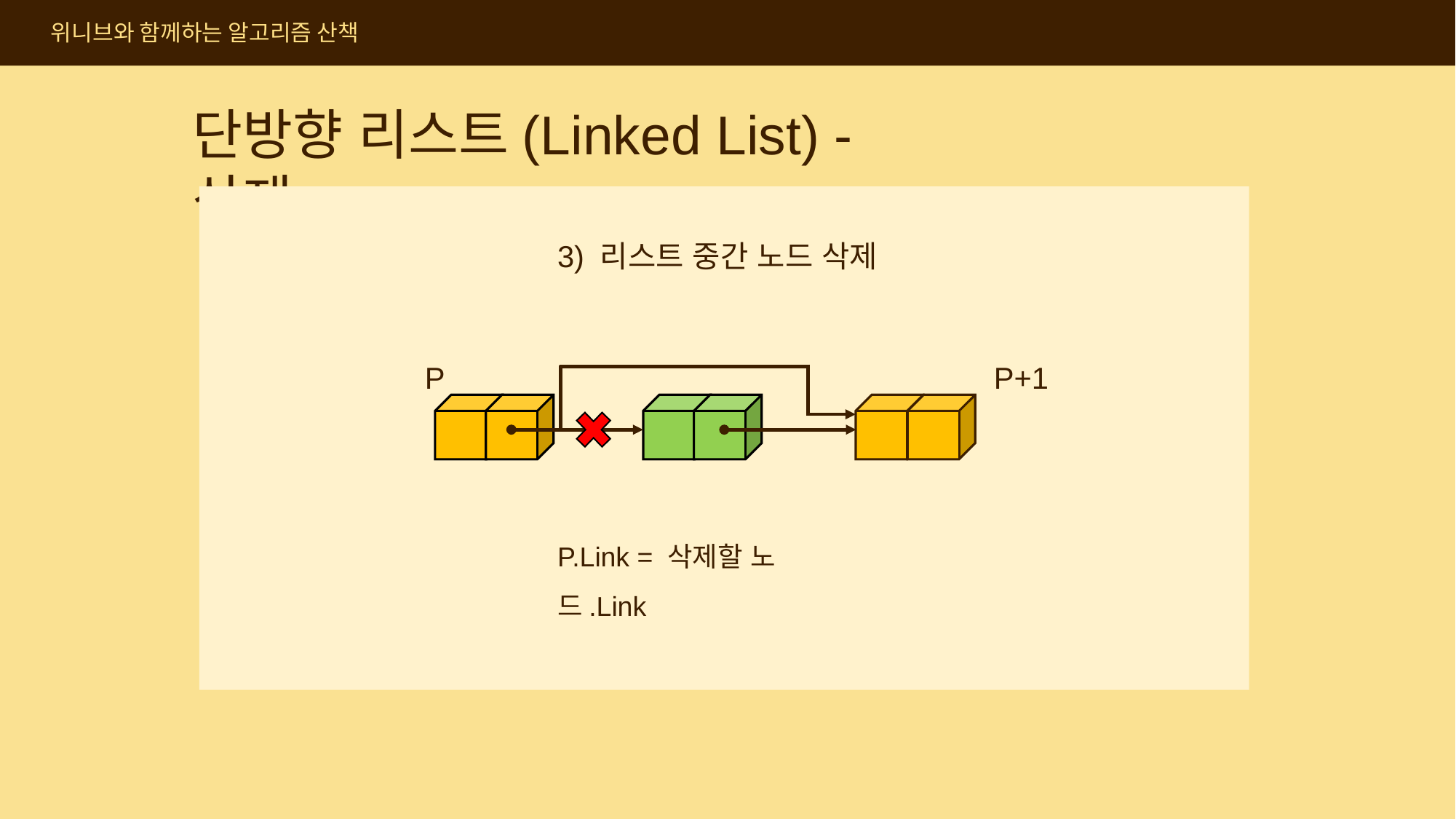

위니브와 함께하는 알고리즘 산책
단방향 리스트(Linked List) - 삭제

3) 리스트 중간 노드 삭제
P
P+1

P.Link = 삭제할 노드.Link